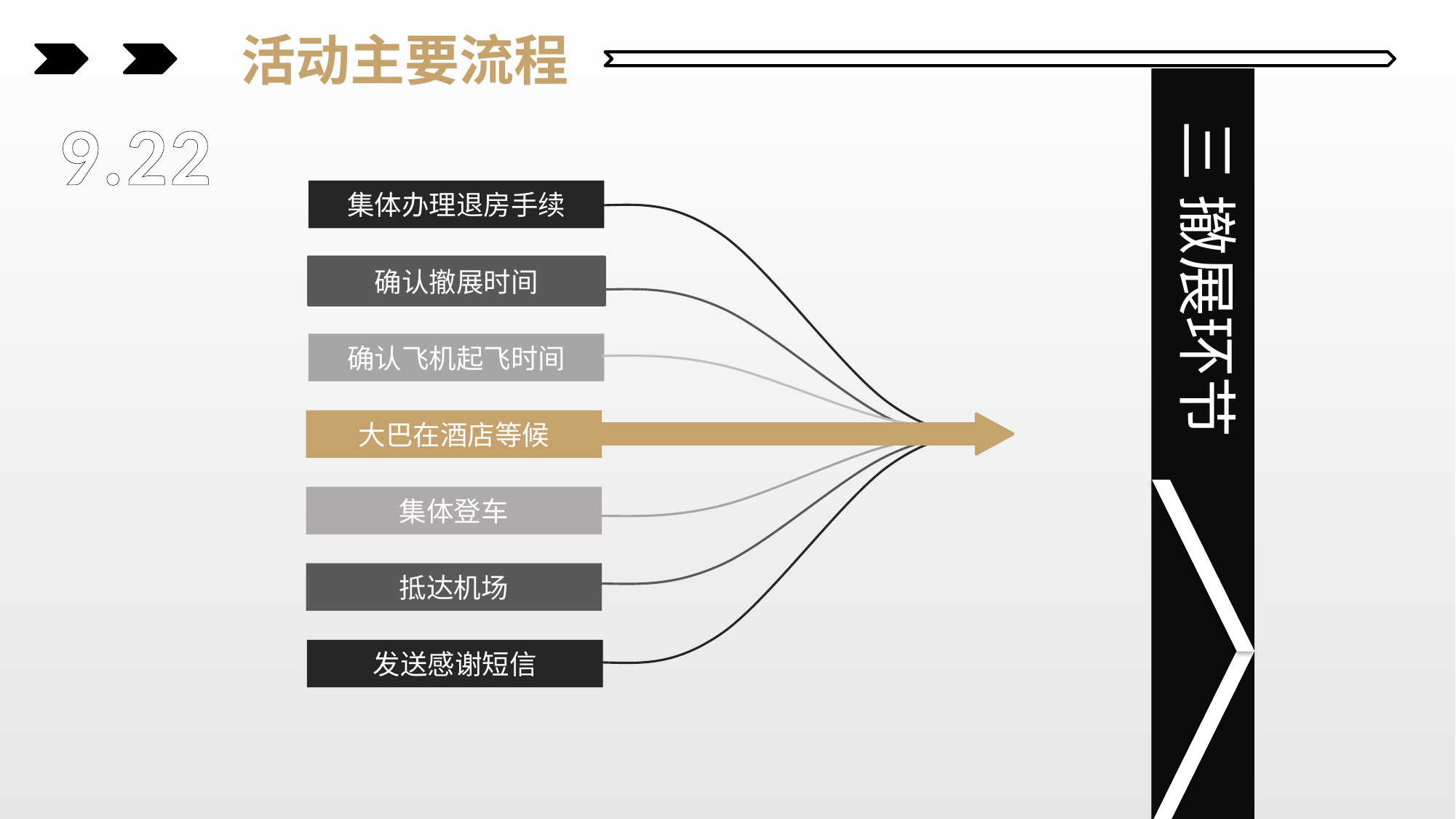

活动主要流程

9.22
三 撤展环节
集体办理退房手续

确认撤展时间

确认飞机起飞时间

大巴在酒店等候

集体登车
抵达机场
发送感谢短信